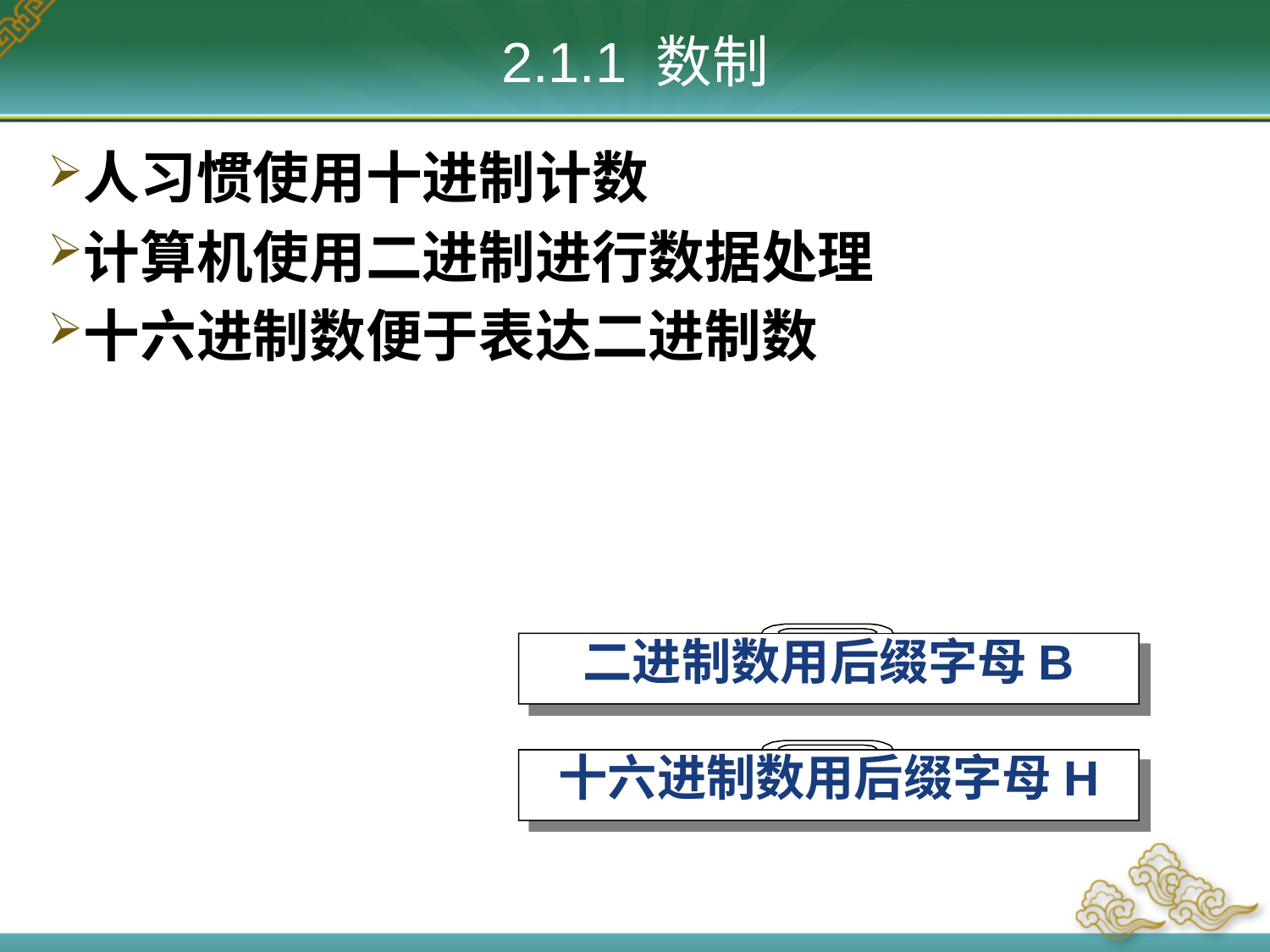

# 2.1.1 数制
人习惯使用十进制计数
计算机使用二进制进行数据处理
十六进制数便于表达二进制数
二进制数用后缀字母B
十六进制数用后缀字母H